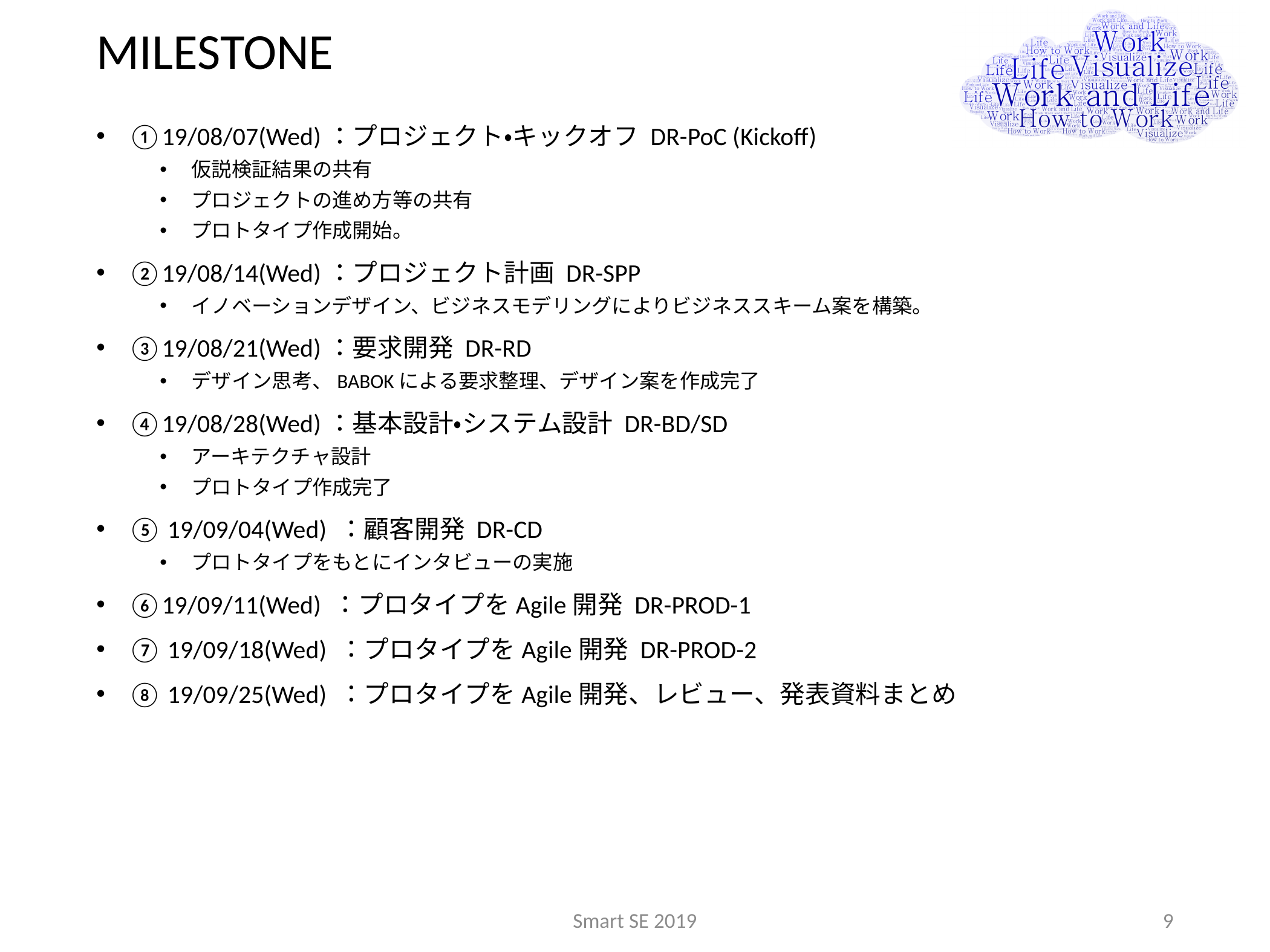

# MILESTONE
①19/08/07(Wed)：プロジェクト・キックオフ DR-PoC (Kickoff)
仮説検証結果の共有
プロジェクトの進め方等の共有
プロトタイプ作成開始。
②19/08/14(Wed)：プロジェクト計画 DR-SPP
イノベーションデザイン、ビジネスモデリングによりビジネススキーム案を構築。
③19/08/21(Wed)：要求開発 DR-RD
デザイン思考、BABOKによる要求整理、デザイン案を作成完了
④19/08/28(Wed)：基本設計・システム設計 DR-BD/SD
アーキテクチャ設計
プロトタイプ作成完了
⑤ 19/09/04(Wed) ：顧客開発 DR-CD
プロトタイプをもとにインタビューの実施
⑥19/09/11(Wed) ：プロタイプをAgile開発 DR-PROD-1
⑦ 19/09/18(Wed) ：プロタイプをAgile開発 DR-PROD-2
⑧ 19/09/25(Wed) ：プロタイプをAgile開発、レビュー、発表資料まとめ

Smart SE 2019
9